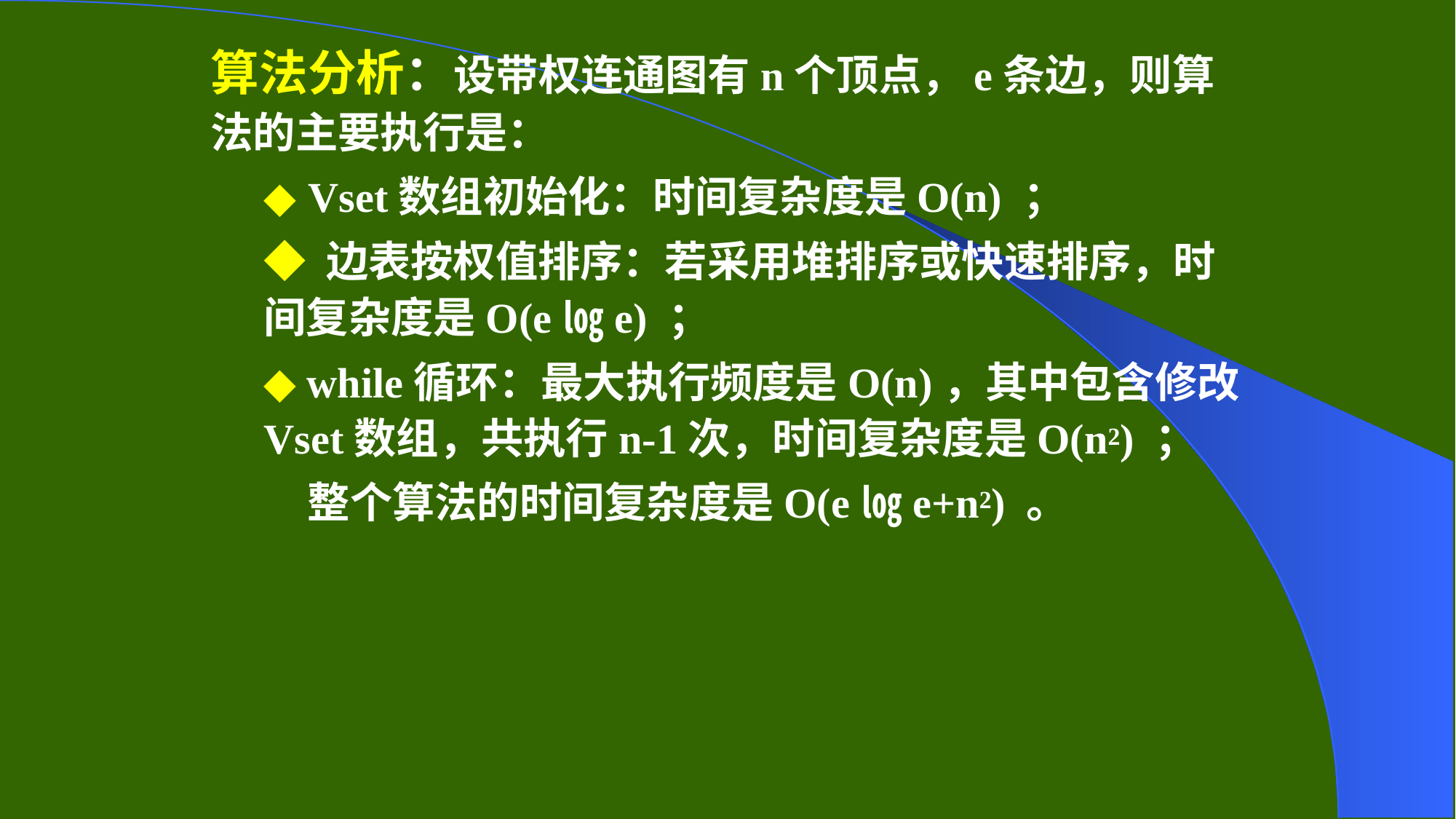

算法分析：设带权连通图有n个顶点，e条边，则算法的主要执行是：
◆ Vset数组初始化：时间复杂度是O(n) ；
◆ 边表按权值排序：若采用堆排序或快速排序，时间复杂度是O(e㏒e) ；
◆ while循环：最大执行频度是O(n)，其中包含修改Vset数组，共执行n-1次，时间复杂度是O(n2) ；
         整个算法的时间复杂度是O(e㏒e+n2) 。